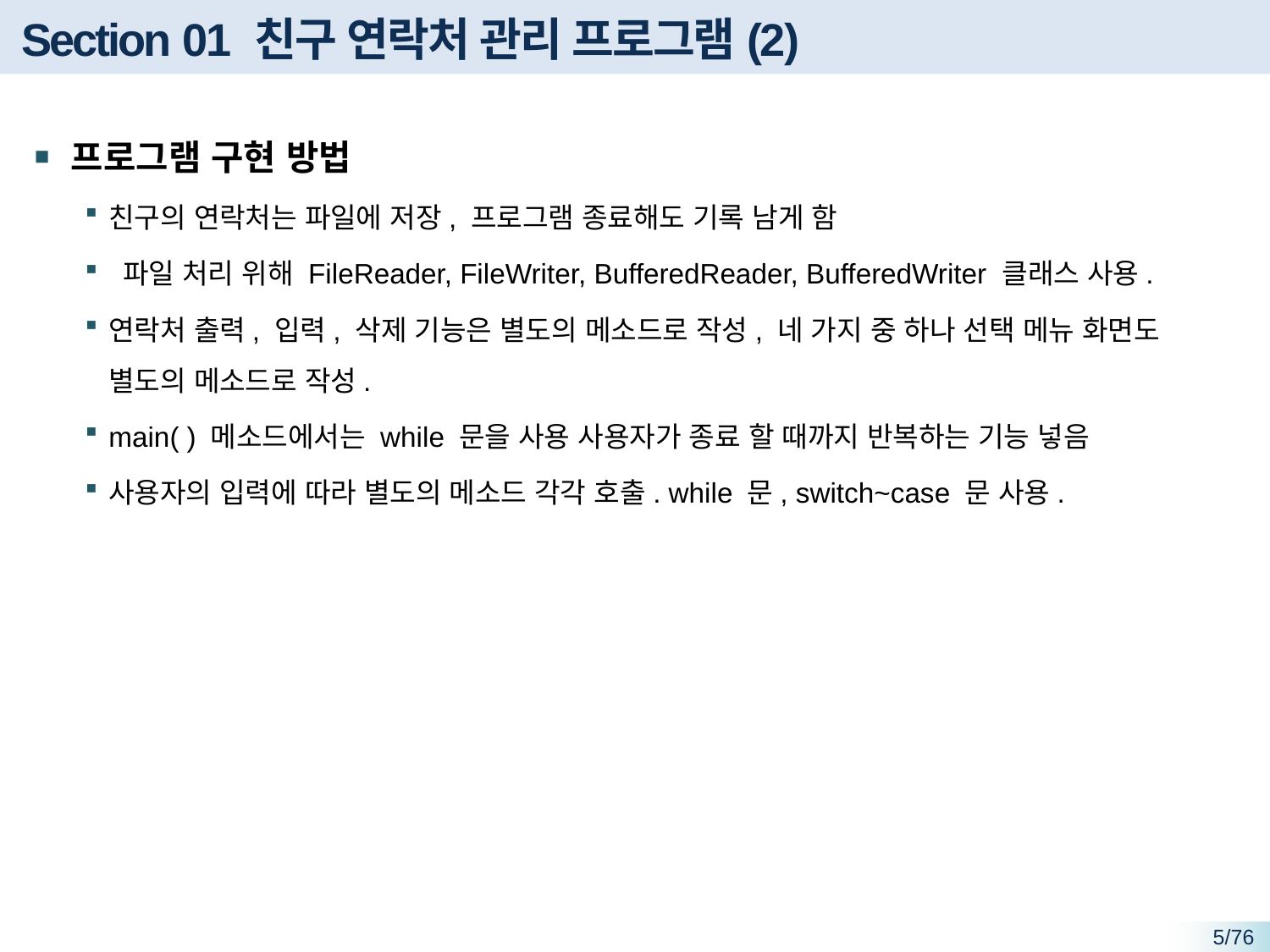

# Section 01 친구 연락처 관리 프로그램(2)
프로그램 구현 방법
친구의 연락처는 파일에 저장, 프로그램 종료해도 기록 남게 함
 파일 처리 위해 FileReader, FileWriter, BufferedReader, BufferedWriter 클래스 사용.
연락처 출력, 입력, 삭제 기능은 별도의 메소드로 작성, 네 가지 중 하나 선택 메뉴 화면도 별도의 메소드로 작성.
main( ) 메소드에서는 while 문을 사용 사용자가 종료 할 때까지 반복하는 기능 넣음
사용자의 입력에 따라 별도의 메소드 각각 호출. while 문, switch~case 문 사용.